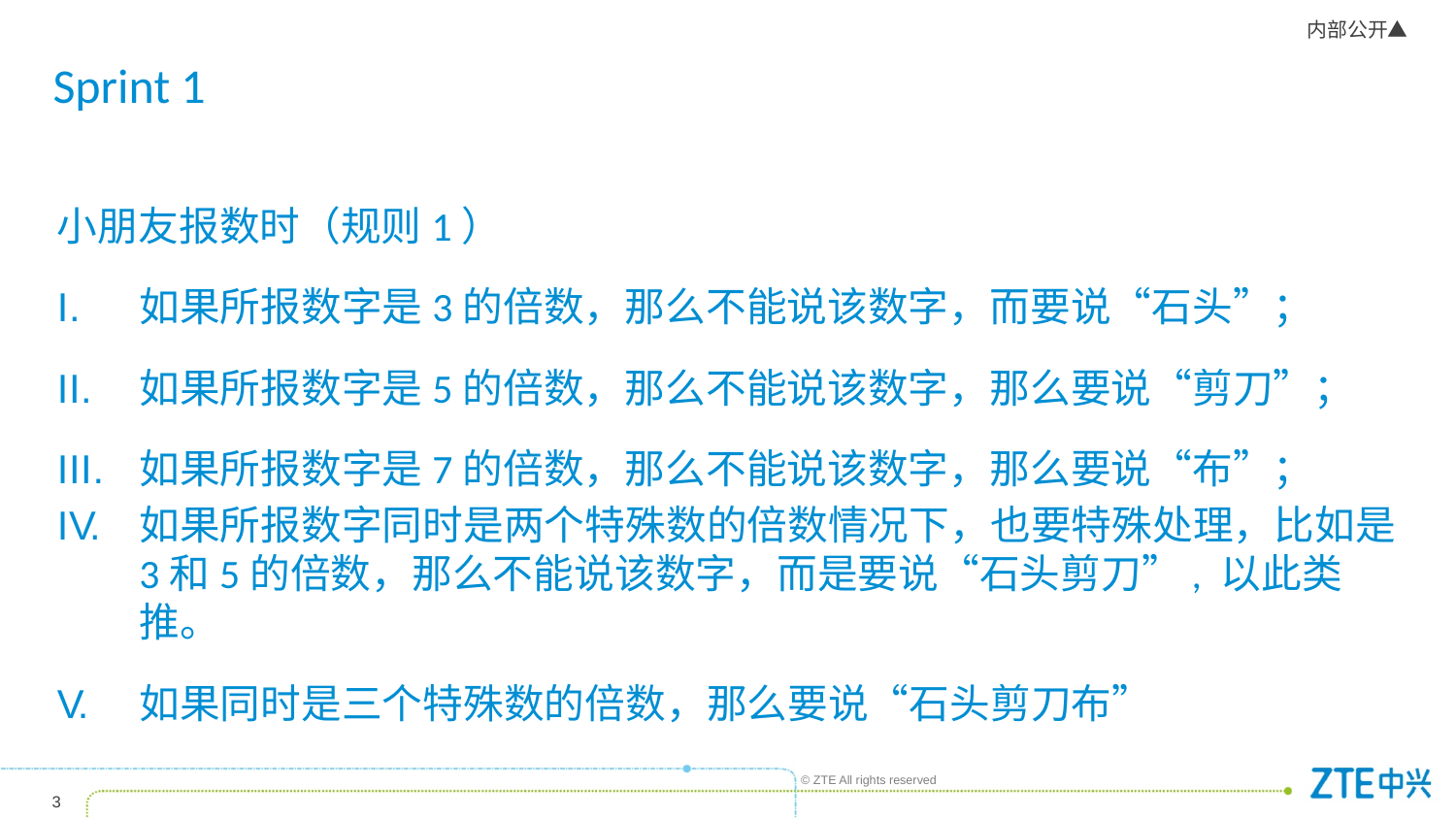

# Sprint 1
小朋友报数时（规则1）
如果所报数字是3的倍数，那么不能说该数字，而要说“石头”；
如果所报数字是5的倍数，那么不能说该数字，那么要说“剪刀”；
如果所报数字是7的倍数，那么不能说该数字，那么要说“布”；
如果所报数字同时是两个特殊数的倍数情况下，也要特殊处理，比如是3和5的倍数，那么不能说该数字，而是要说“石头剪刀”, 以此类推。
如果同时是三个特殊数的倍数，那么要说“石头剪刀布”